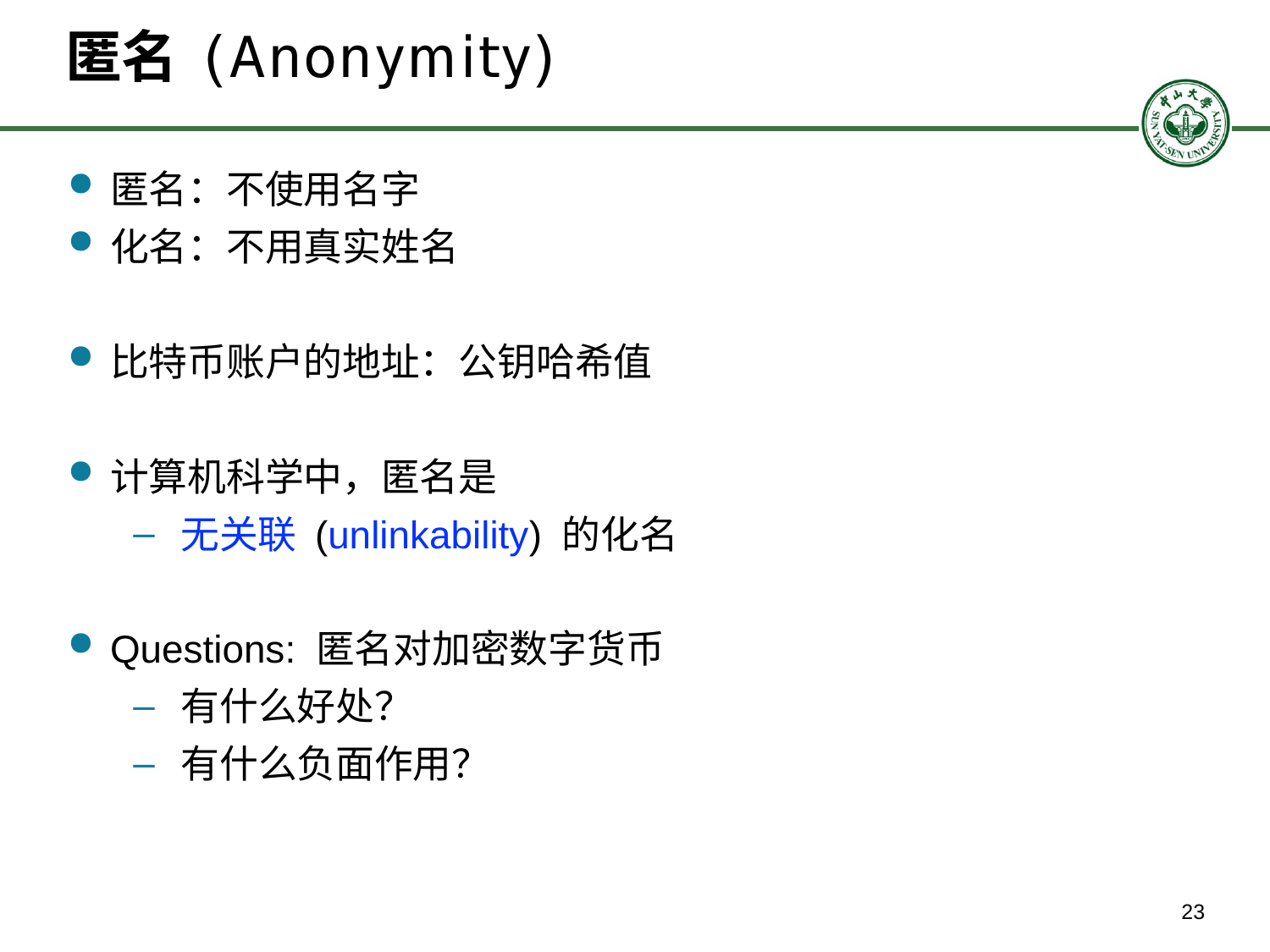

# 匿名 (Anonymity)
匿名：不使用名字
化名：不用真实姓名

比特币账户的地址：公钥哈希值

计算机科学中，匿名是
无关联 (unlinkability) 的化名

Questions: 匿名对加密数字货币
有什么好处？
有什么负面作用？